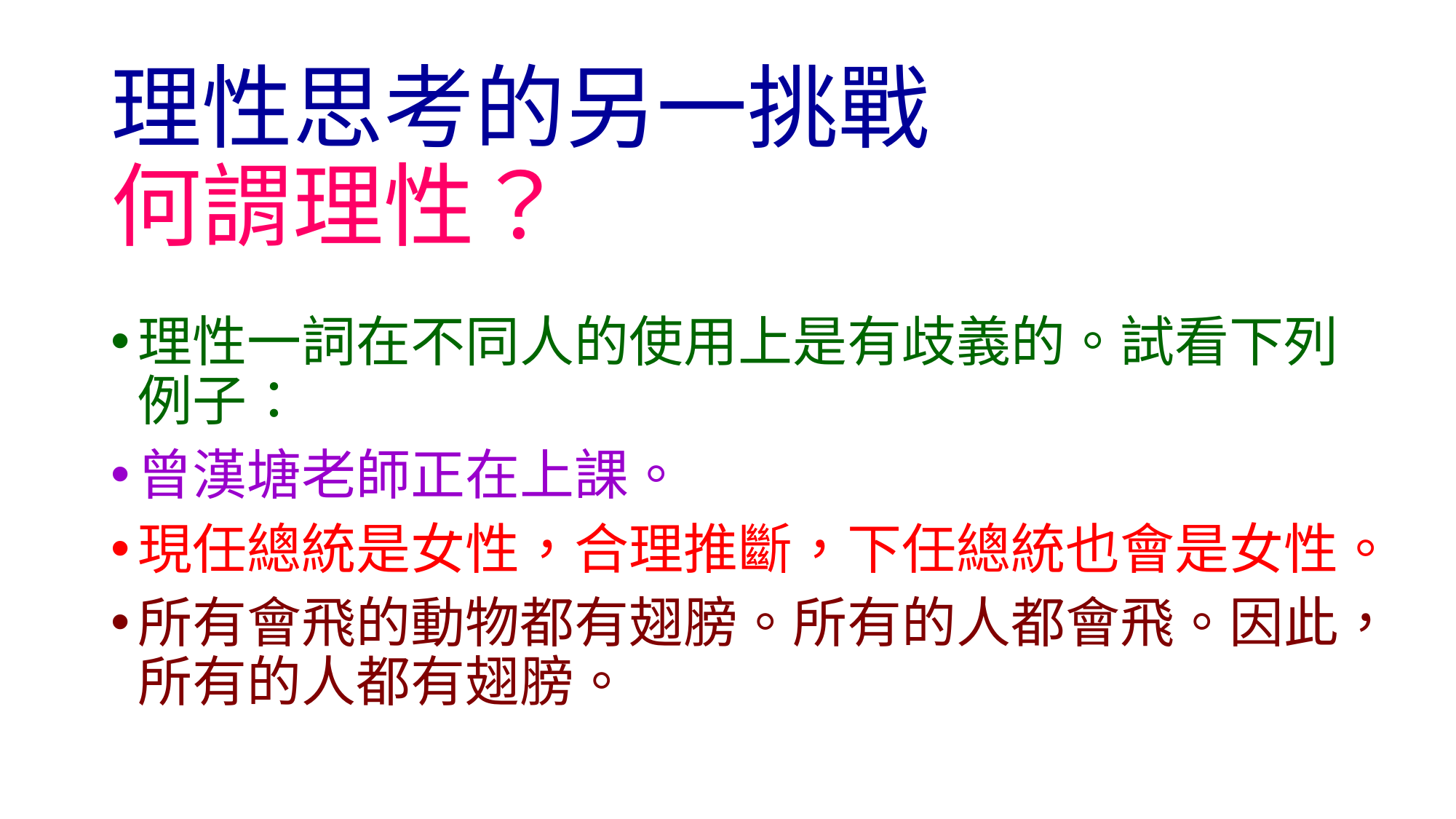

# 理性思考的另一挑戰 何謂理性？
理性一詞在不同人的使用上是有歧義的。試看下列例子：
曾漢塘老師正在上課。
現任總統是女性，合理推斷，下任總統也會是女性。
所有會飛的動物都有翅膀。所有的人都會飛。因此，所有的人都有翅膀。